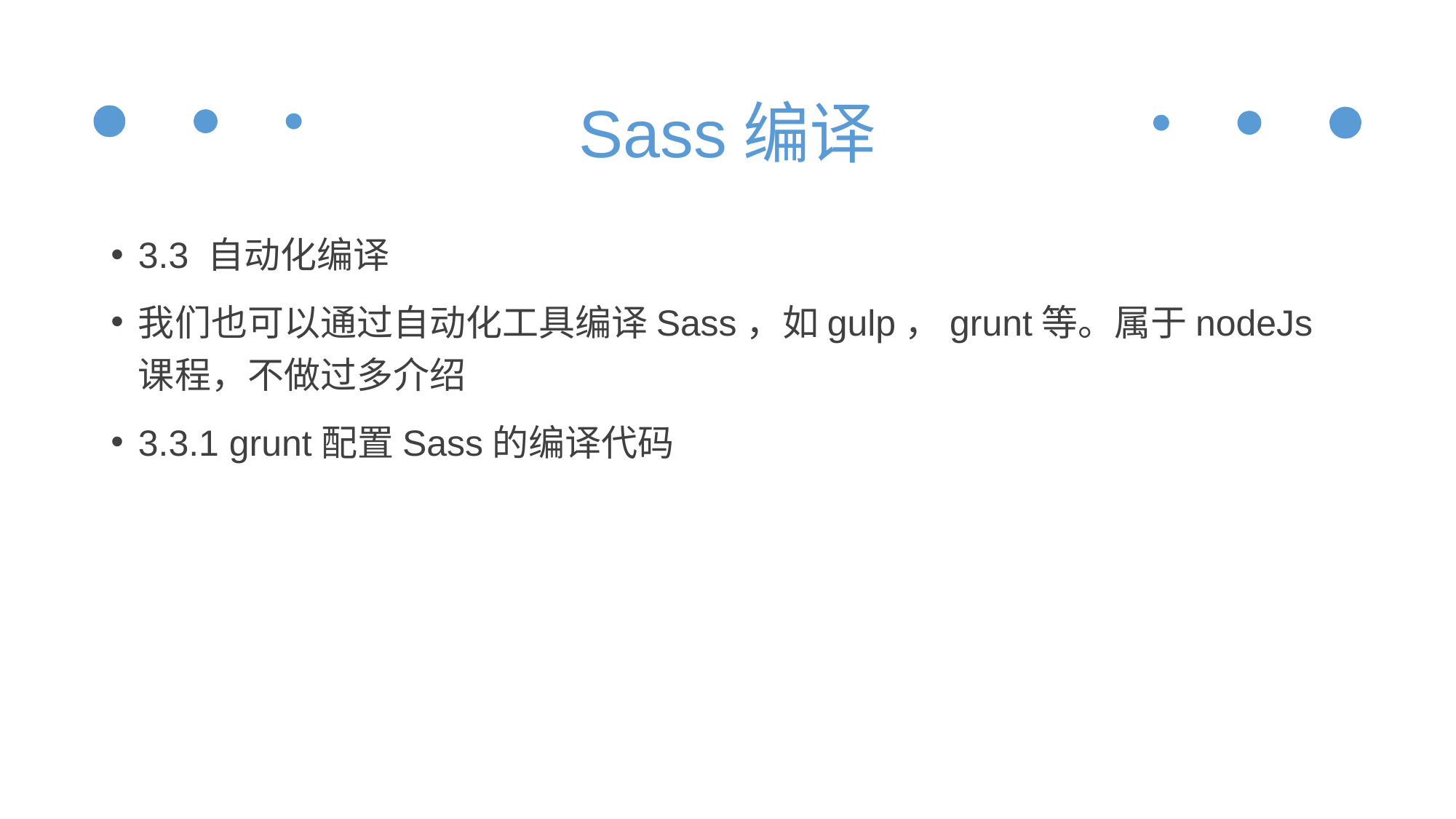

# Sass编译
3.3 自动化编译
我们也可以通过自动化工具编译Sass，如gulp，grunt等。属于nodeJs课程，不做过多介绍
3.3.1 grunt配置Sass的编译代码